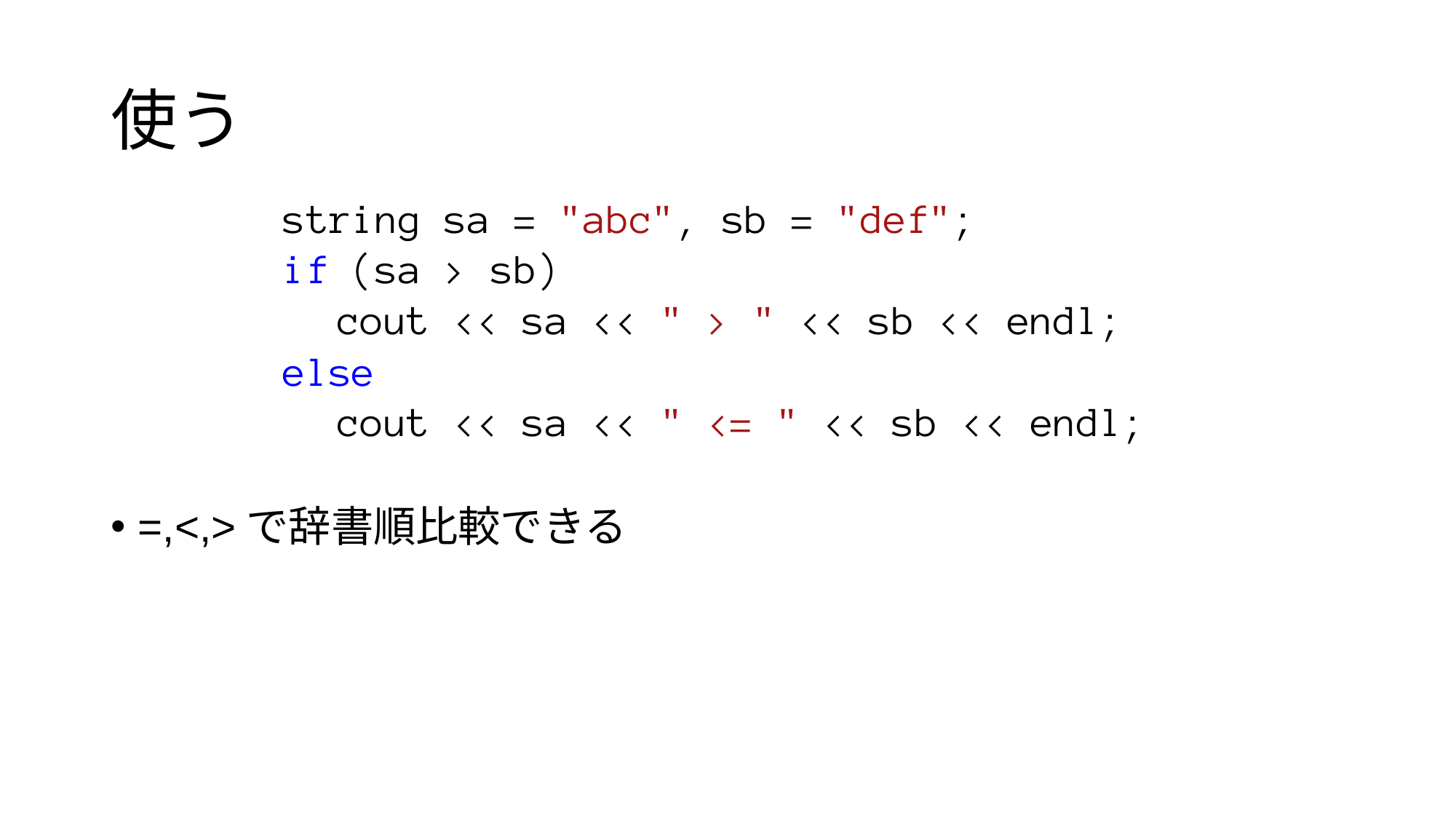

# 使う
string sa = "abc", sb = "def";
if (sa > sb)
cout << sa << " > " << sb << endl;
else
cout << sa << " <= " << sb << endl;
=,<,>で辞書順比較できる